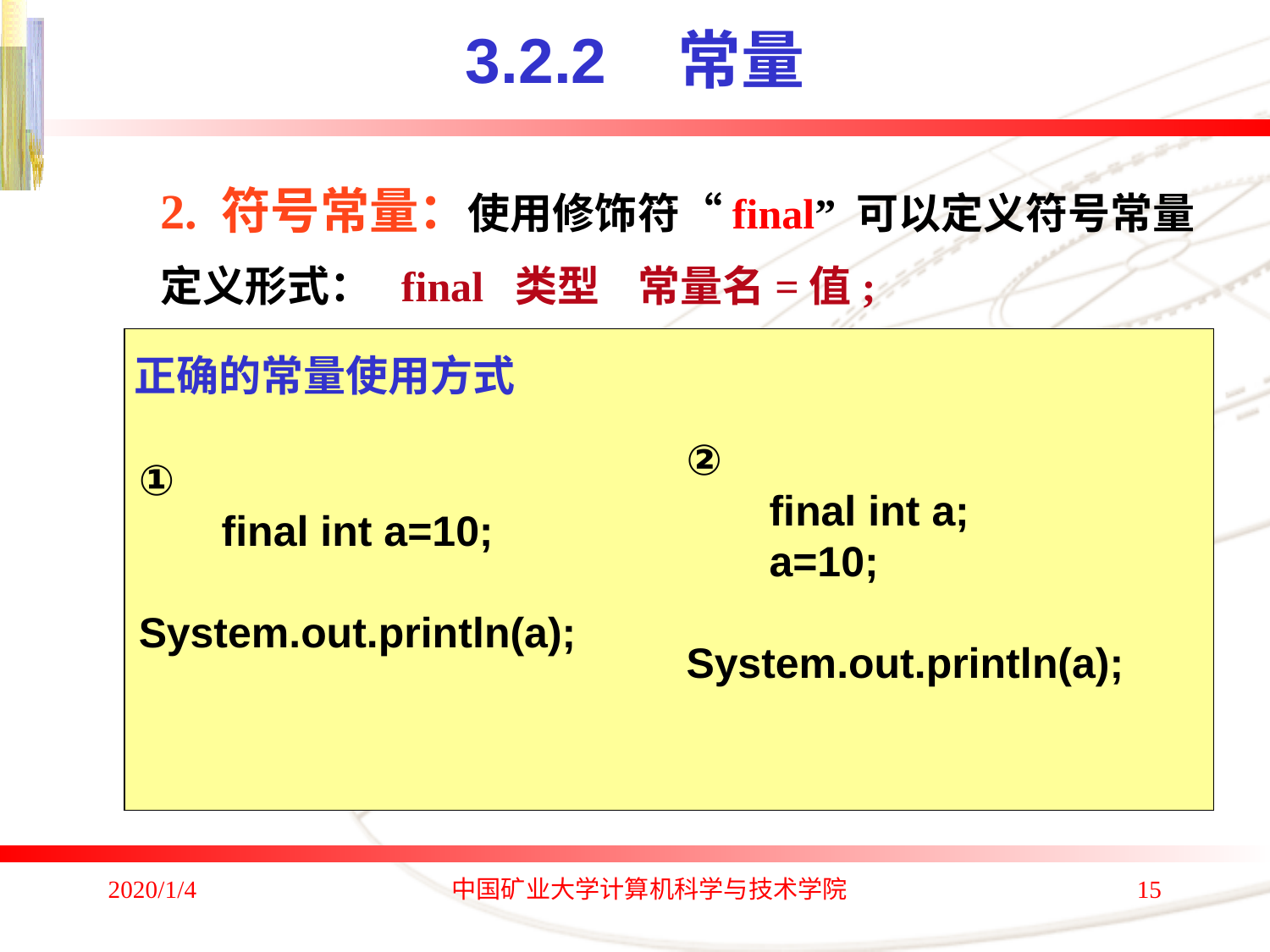

# 3.2.2   常量
2. 符号常量：使用修饰符“final” 可以定义符号常量
定义形式：  final  类型    常量名=值;

正确的常量使用方式
②
       final int a;
       a=10;
       System.out.println(a);

①
       final int a=10;
       System.out.println(a);

2020/1/4
中国矿业大学计算机科学与技术学院
15